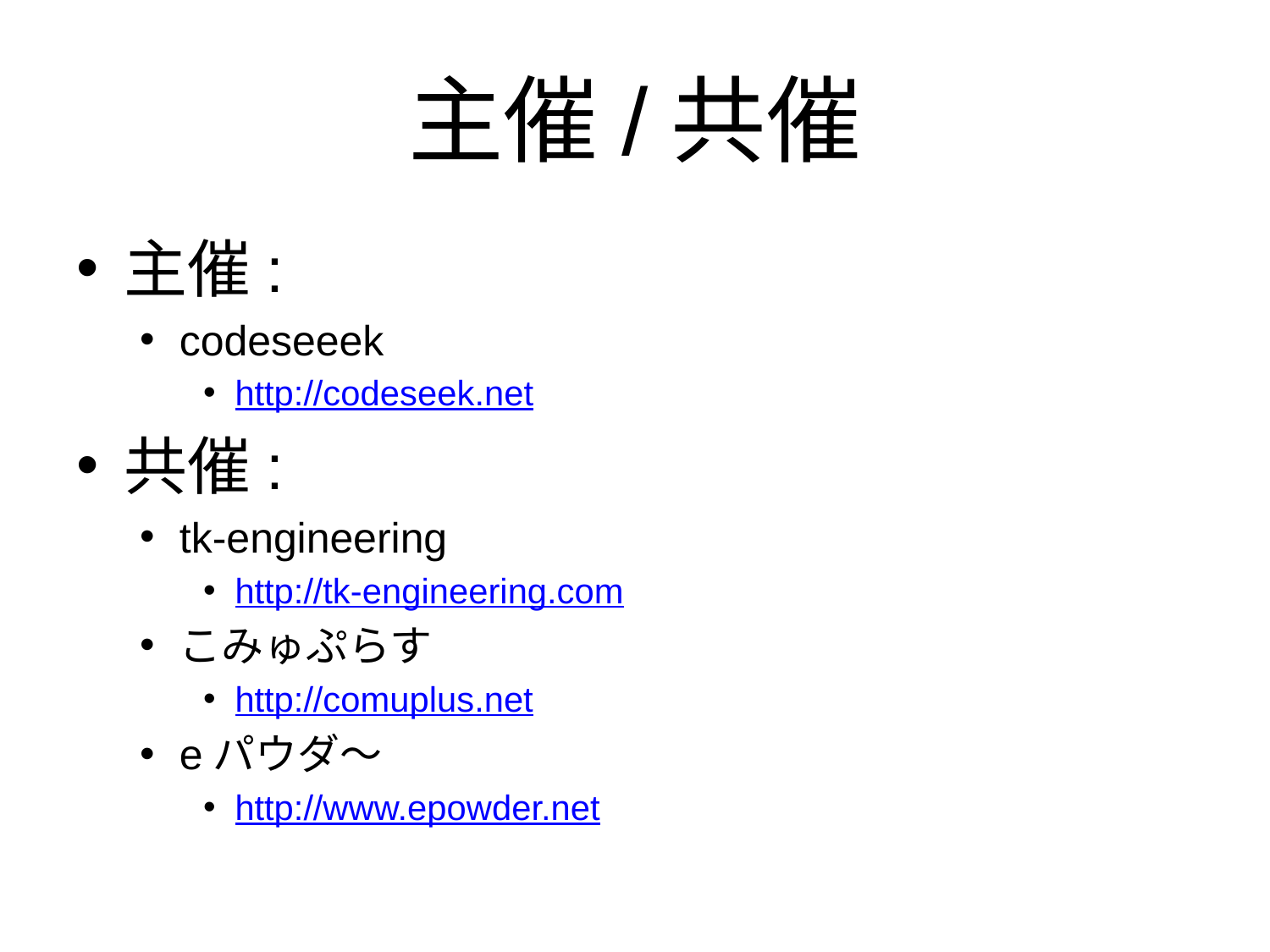

# 主催/共催
主催:
codeseeek
http://codeseek.net
共催:
tk-engineering
http://tk-engineering.com
こみゅぷらす
http://comuplus.net
eパウダ～
http://www.epowder.net